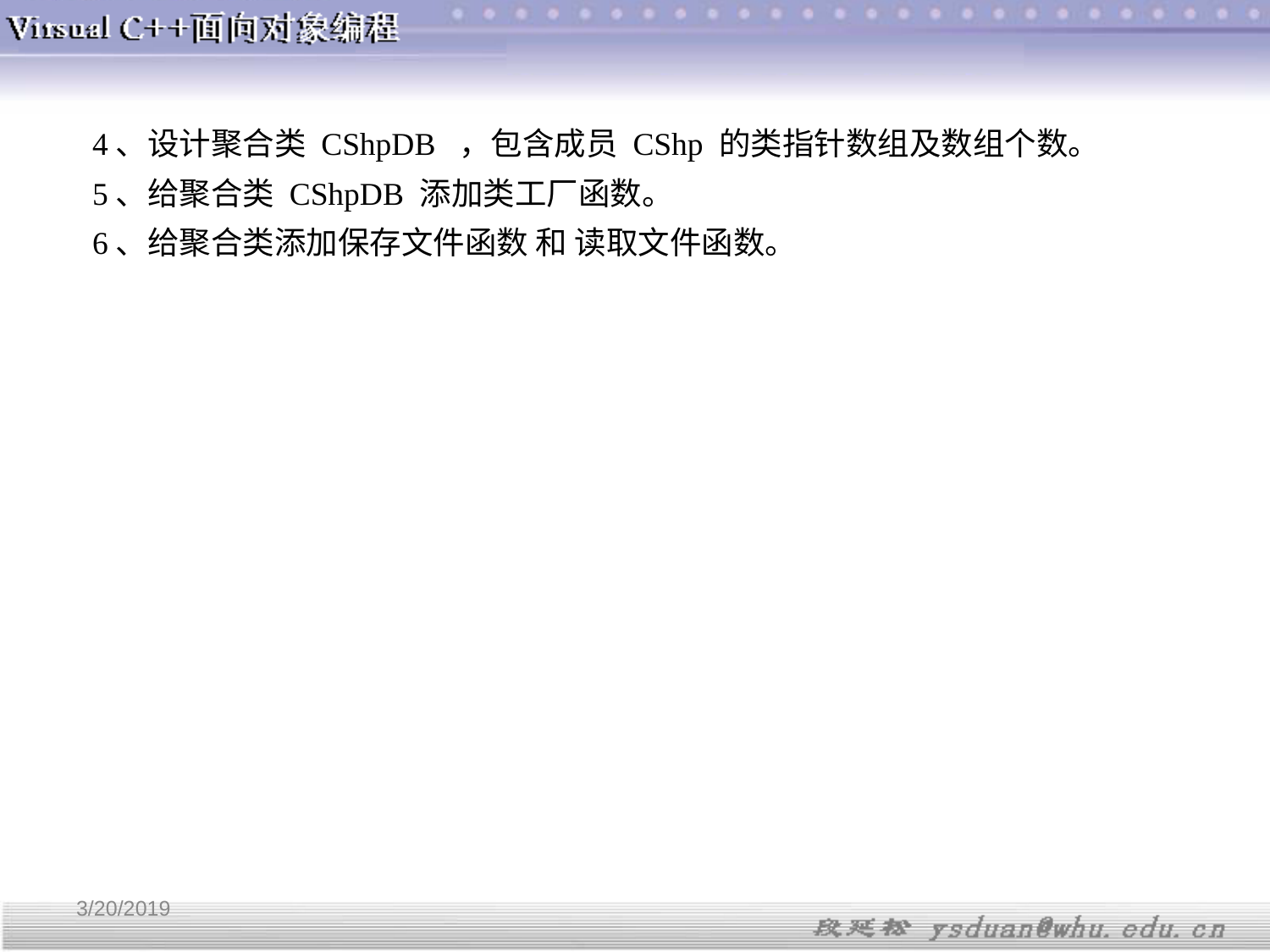

4、设计聚合类 CShpDB  ，包含成员 CShp 的类指针数组及数组个数。
5、给聚合类 CShpDB 添加类工厂函数。
6、给聚合类添加保存文件函数 和 读取文件函数。
3/20/2019